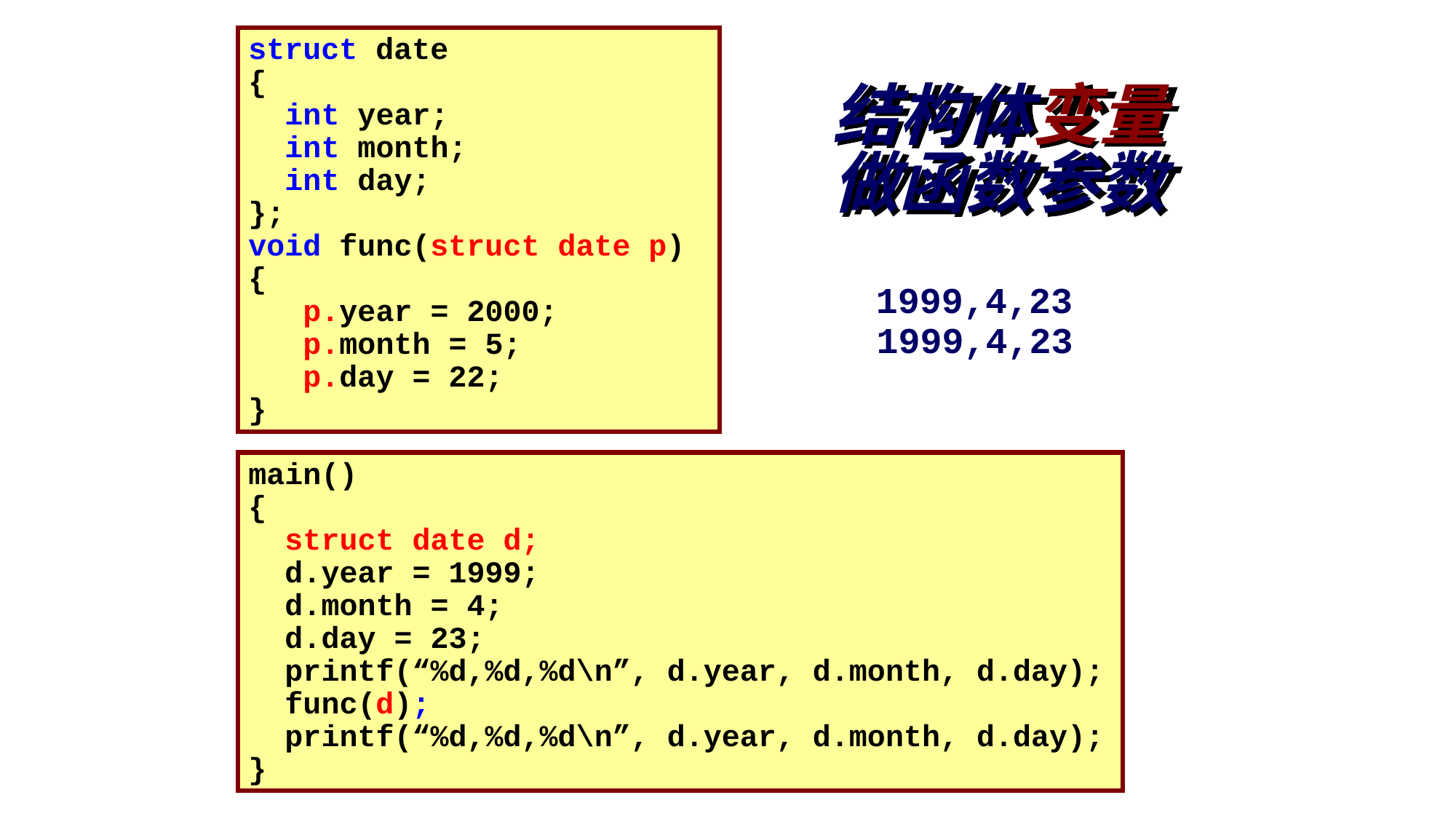

struct date
{
  int year;
  int month;
  int day;
};
void func(struct date p)
{
   p.year = 2000;
   p.month = 5;
   p.day = 22;
}
结构体变量
做函数参数
1999,4,23
1999,4,23
main()
{
  struct date d;
  d.year = 1999;
  d.month = 4;
  d.day = 23;
  printf(“%d,%d,%d\n”, d.year, d.month, d.day);
  func(d);
  printf(“%d,%d,%d\n”, d.year, d.month, d.day);
}